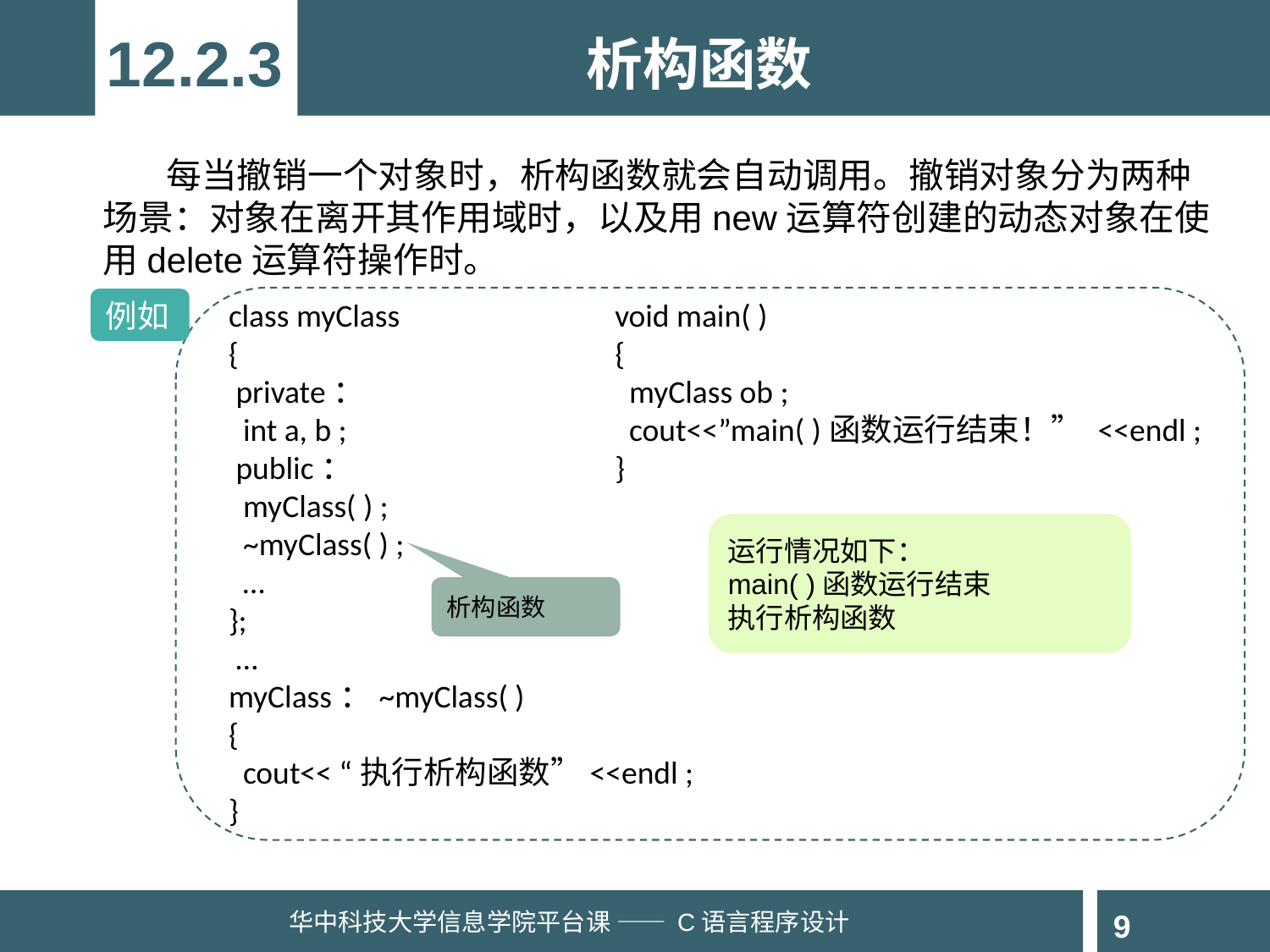

12.2.3
析构函数
       每当撤销一个对象时，析构函数就会自动调用。撤销对象分为两种场景：对象在离开其作用域时，以及用new运算符创建的动态对象在使用delete运算符操作时。

例如
class myClass
{
 private：
  int a, b ;
 public：
  myClass( ) ;
  ~myClass( ) ;
  …
};
 …
myClass：~myClass( )
{
  cout<< “执行析构函数”<<endl ;
}
void main( )
{
  myClass ob ;
  cout<<”main( )函数运行结束！” <<endl ;
}
运行情况如下：
main( )函数运行结束
执行析构函数
析构函数